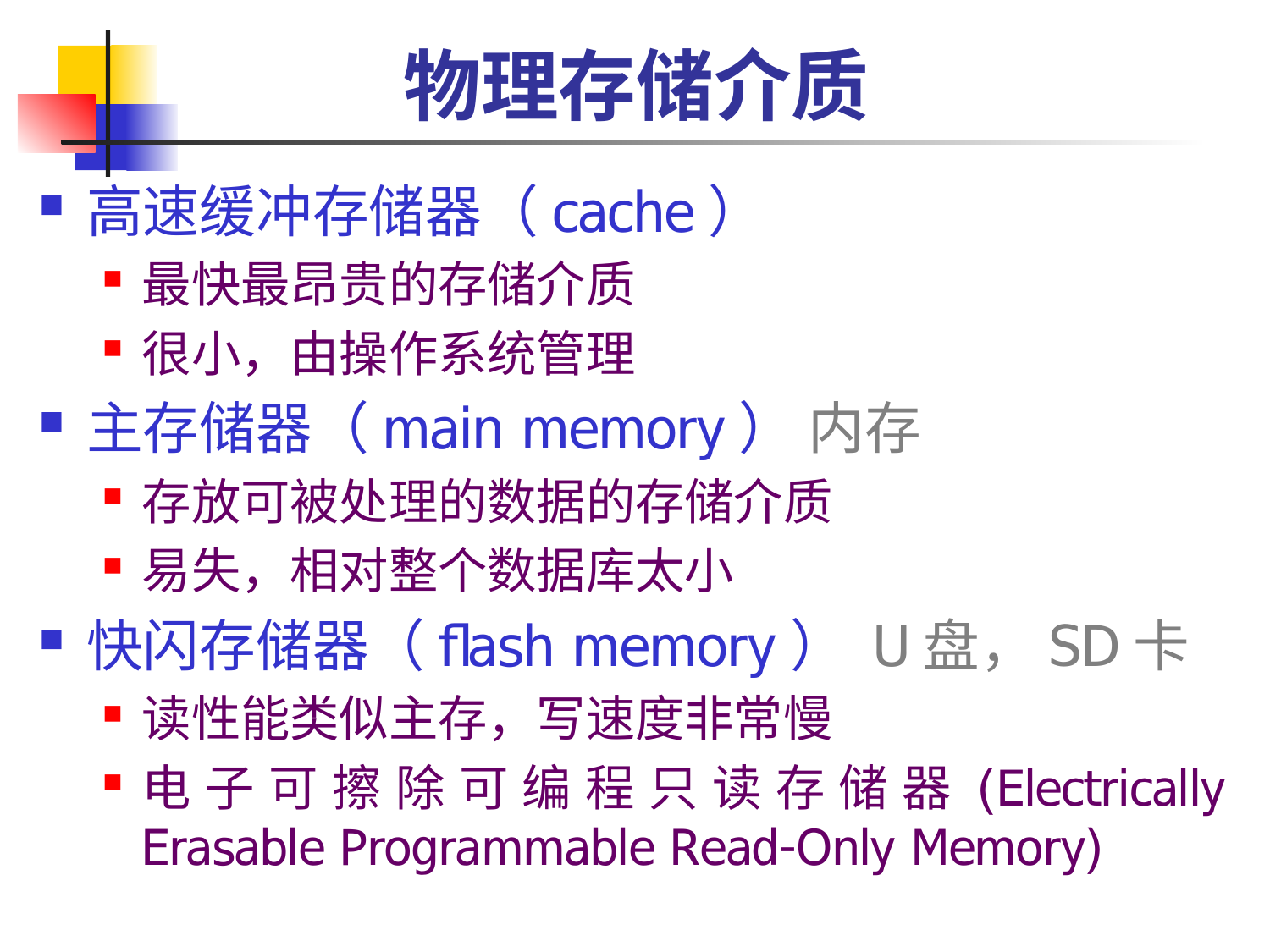

# 物理存储介质
高速缓冲存储器（cache）
最快最昂贵的存储介质
很小，由操作系统管理
主存储器（main memory） 内存
存放可被处理的数据的存储介质
易失，相对整个数据库太小
快闪存储器（flash memory） U盘，SD卡
读性能类似主存，写速度非常慢
电子可擦除可编程只读存储器(Electrically Erasable Programmable Read-Only Memory)